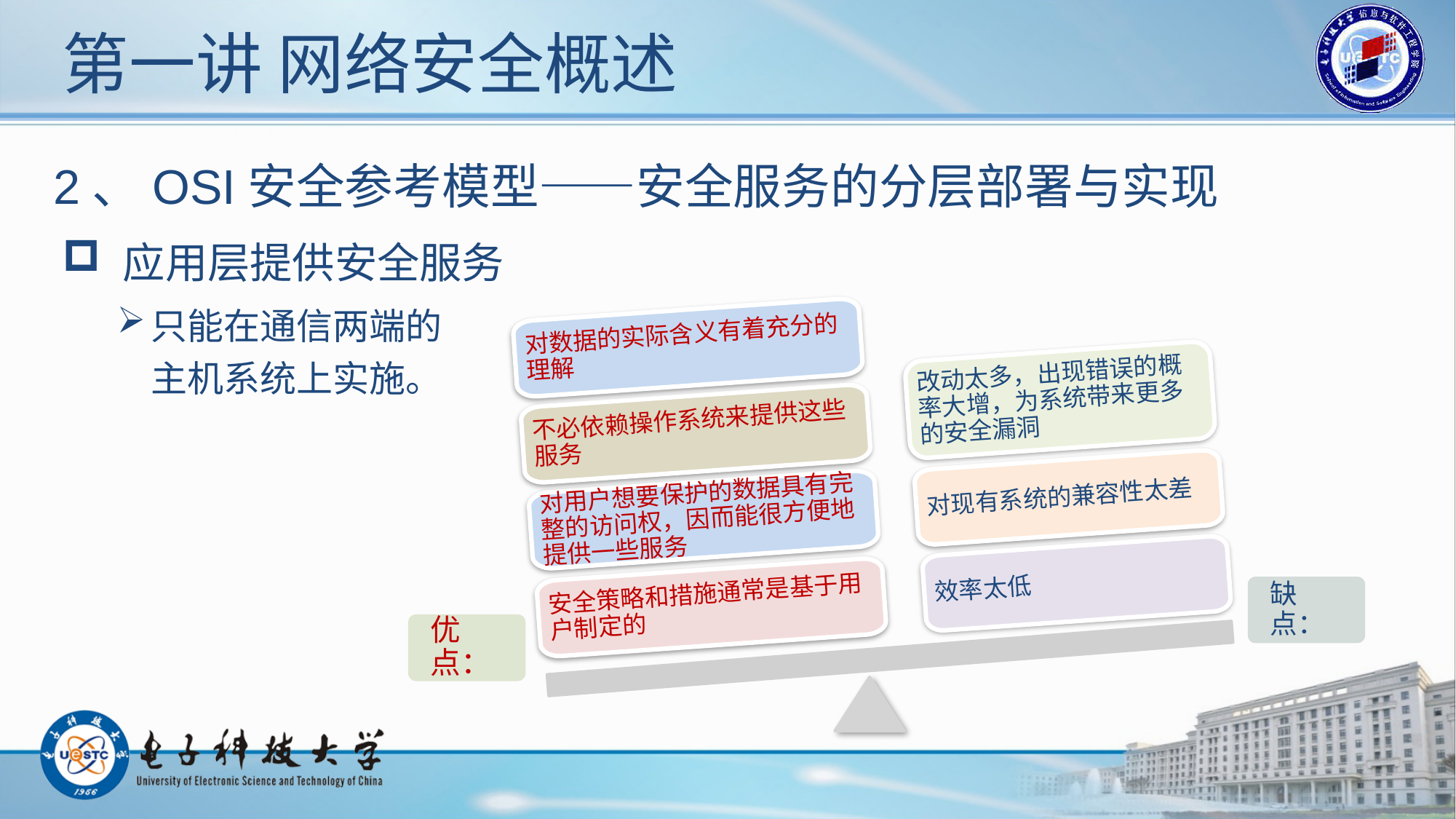

# 第一讲 网络安全概述
2、OSI安全参考模型——安全服务的分层部署与实现
 应用层提供安全服务
只能在通信两端的
主机系统上实施。

对数据的实际含义有着充分的理解
改动太多，出现错误的概率大增，为系统带来更多的安全漏洞
不必依赖操作系统来提供这些服务
对现有系统的兼容性太差
对用户想要保护的数据具有完整的访问权，因而能很方便地提供一些服务
效率太低
安全策略和措施通常是基于用户制定的
缺点：
优点：